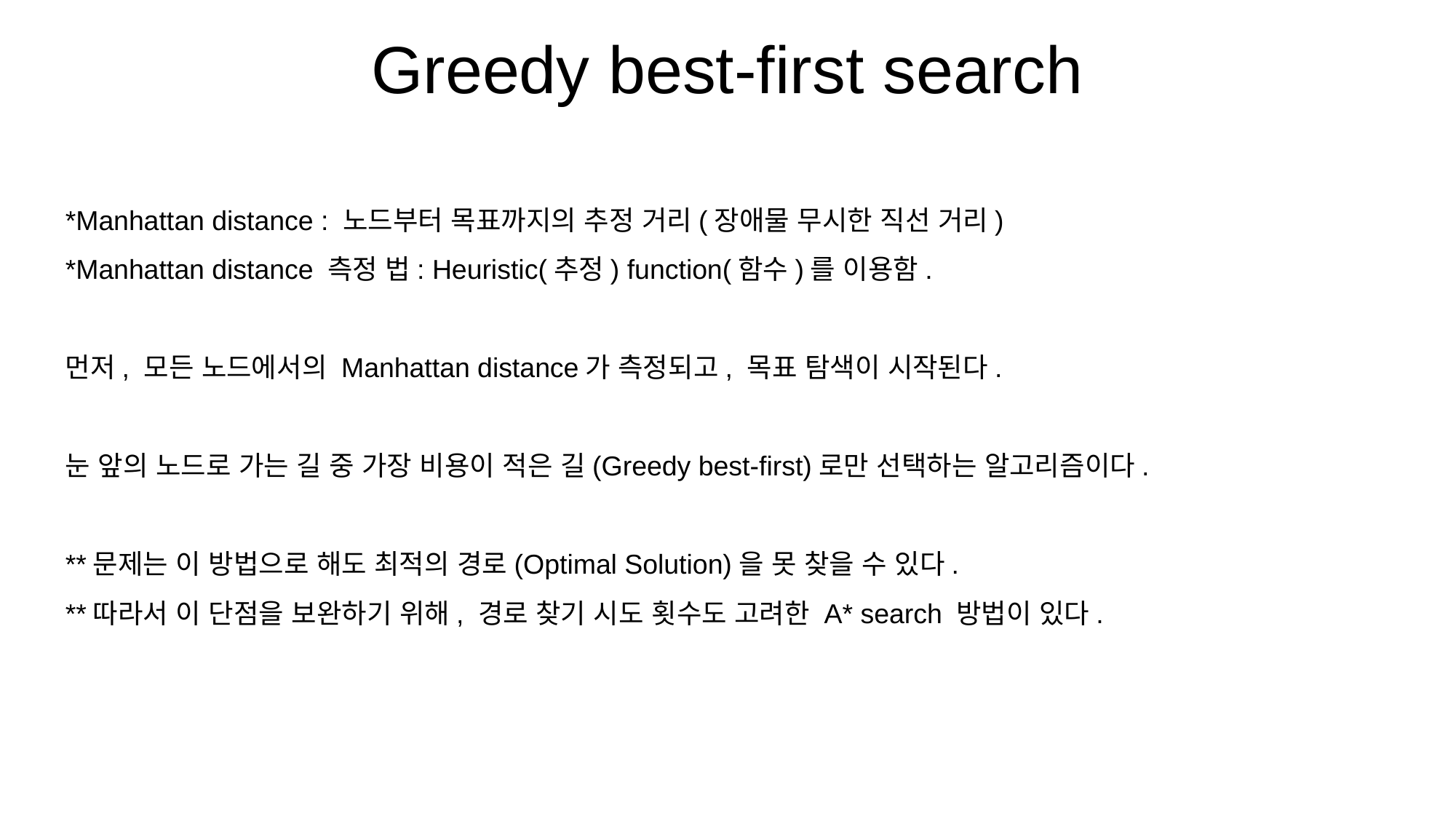

# Greedy best-first search
*Manhattan distance : 노드부터 목표까지의 추정 거리(장애물 무시한 직선 거리)
*Manhattan distance 측정 법: Heuristic(추정) function(함수)를 이용함.

먼저, 모든 노드에서의 Manhattan distance가 측정되고, 목표 탐색이 시작된다.

눈 앞의 노드로 가는 길 중 가장 비용이 적은 길(Greedy best-first)로만 선택하는 알고리즘이다.

**문제는 이 방법으로 해도 최적의 경로(Optimal Solution)을 못 찾을 수 있다.
**따라서 이 단점을 보완하기 위해, 경로 찾기 시도 횟수도 고려한 A* search 방법이 있다.